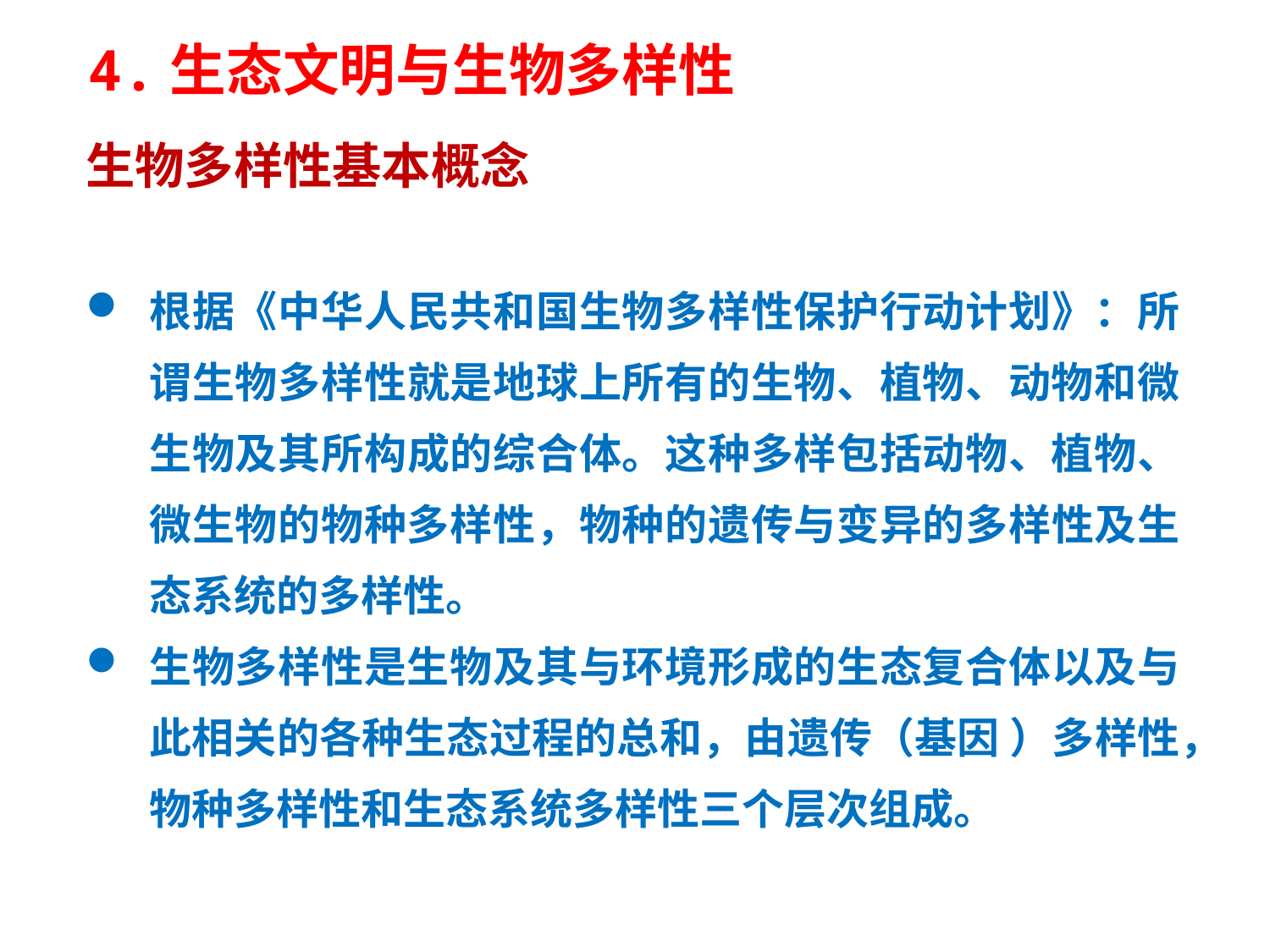

4.生态文明与生物多样性
生物多样性基本概念

根据《中华人民共和国生物多样性保护行动计划》：所谓生物多样性就是地球上所有的生物、植物、动物和微生物及其所构成的综合体。这种多样包括动物、植物、微生物的物种多样性，物种的遗传与变异的多样性及生态系统的多样性。
生物多样性是生物及其与环境形成的生态复合体以及与此相关的各种生态过程的总和，由遗传（基因 ）多样性，物种多样性和生态系统多样性三个层次组成。
32